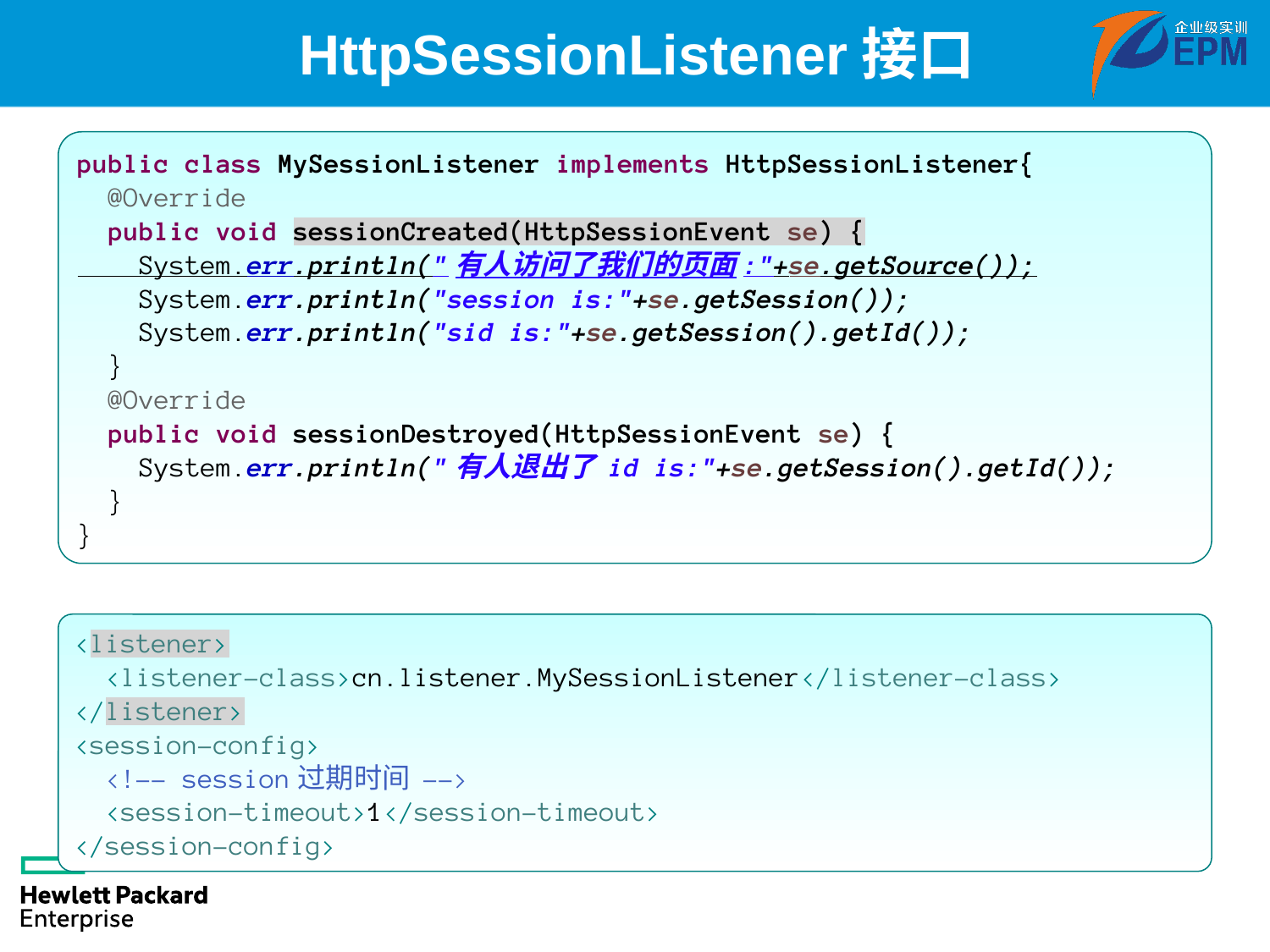

# HttpSessionListener接口
public class MySessionListener implements HttpSessionListener{
  @Override
  public void sessionCreated(HttpSessionEvent se) {
    System.err.println("有人访问了我们的页面:"+se.getSource());
    System.err.println("session is:"+se.getSession());
    System.err.println("sid is:"+se.getSession().getId());
  }
  @Override
  public void sessionDestroyed(HttpSessionEvent se) {
    System.err.println("有人退出了 id is:"+se.getSession().getId());
  }
}
<listener>
  <listener-class>cn.listener.MySessionListener</listener-class>
</listener>
<session-config>
  <!-- session过期时间 -->
  <session-timeout>1</session-timeout>
</session-config>